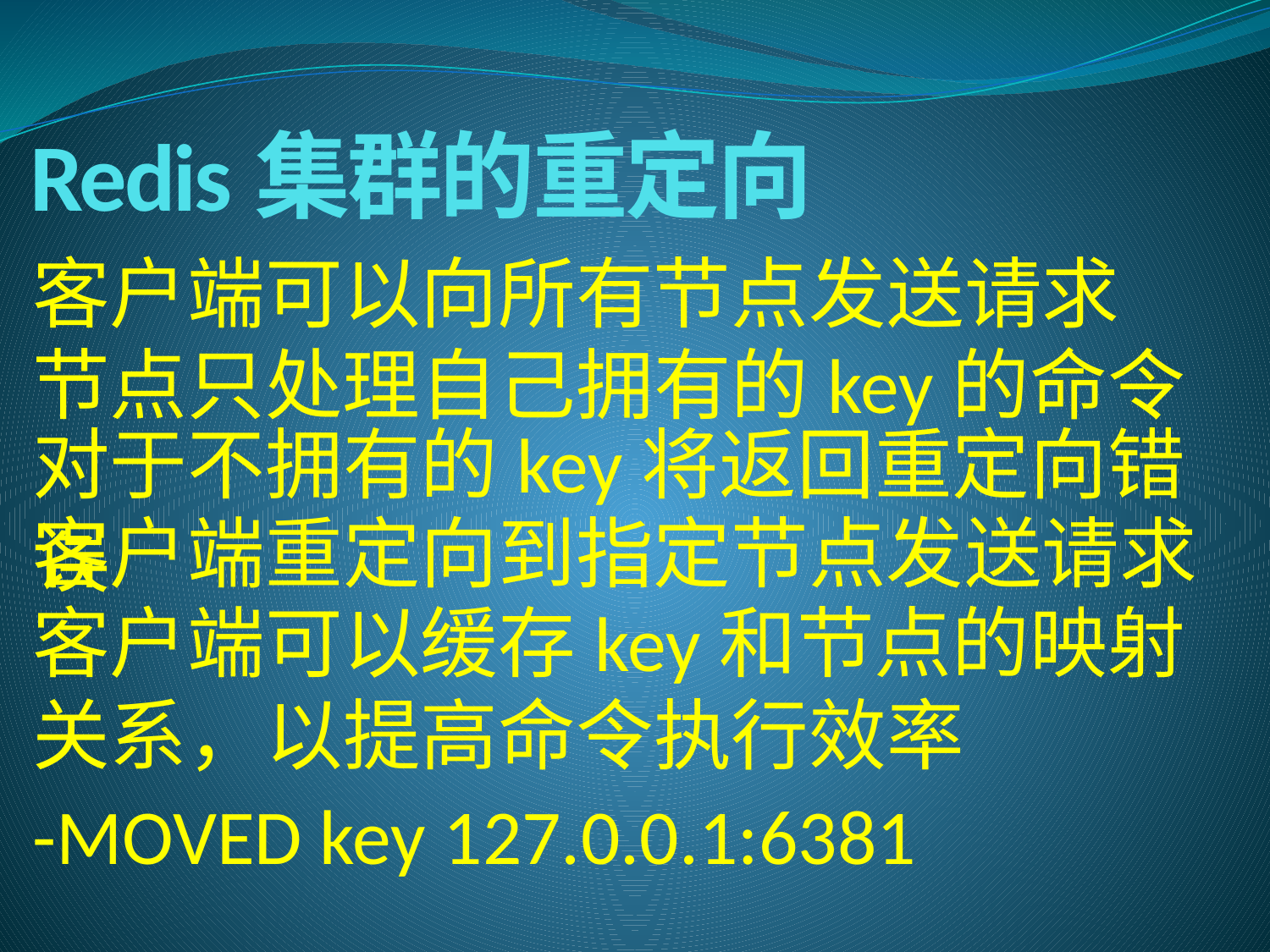

# Redis集群的重定向
客户端可以向所有节点发送请求
节点只处理自己拥有的key的命令
对于不拥有的key将返回重定向错误
客户端重定向到指定节点发送请求
客户端可以缓存key和节点的映射关系，以提高命令执行效率
-MOVED key 127.0.0.1:6381